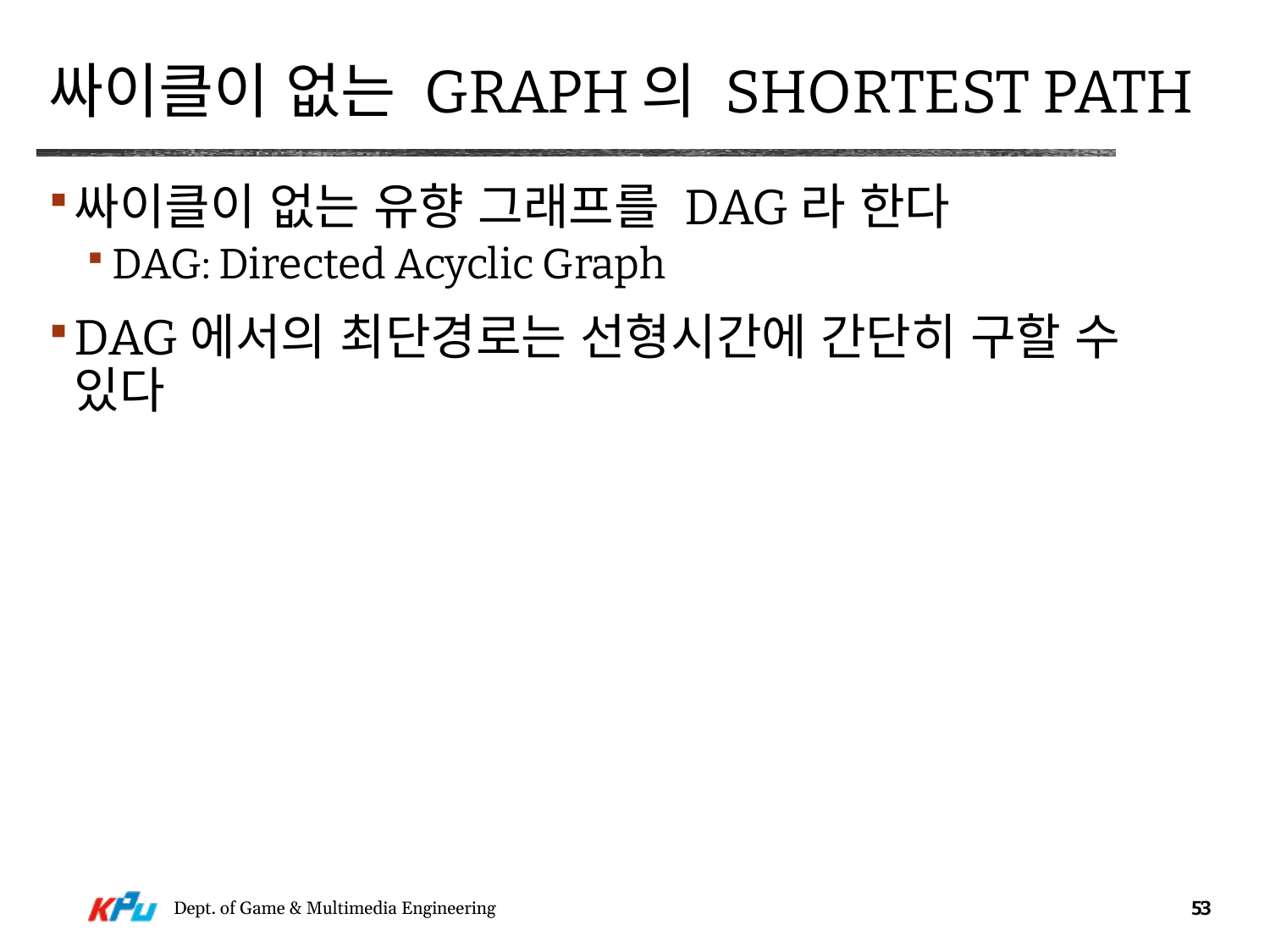

# 싸이클이 없는 Graph의 Shortest Path
싸이클이 없는 유향 그래프를 DAG라 한다
DAG: Directed Acyclic Graph
DAG에서의 최단경로는 선형시간에 간단히 구할 수 있다

Dept. of Game & Multimedia Engineering
53